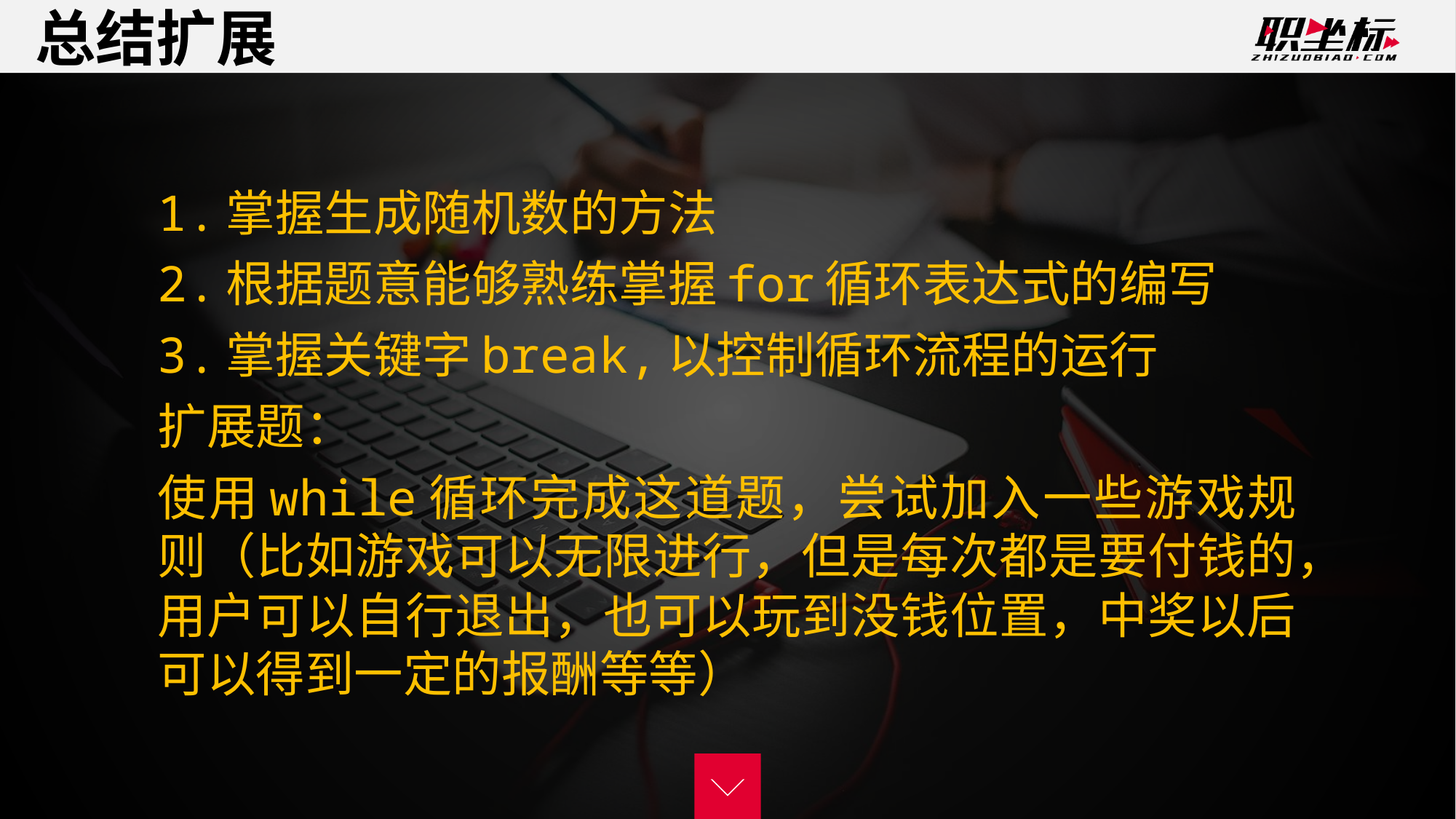

总结扩展

1.掌握生成随机数的方法
2.根据题意能够熟练掌握for循环表达式的编写
3.掌握关键字break,以控制循环流程的运行
扩展题：
使用while循环完成这道题，尝试加入一些游戏规则（比如游戏可以无限进行，但是每次都是要付钱的，用户可以自行退出，也可以玩到没钱位置，中奖以后可以得到一定的报酬等等）